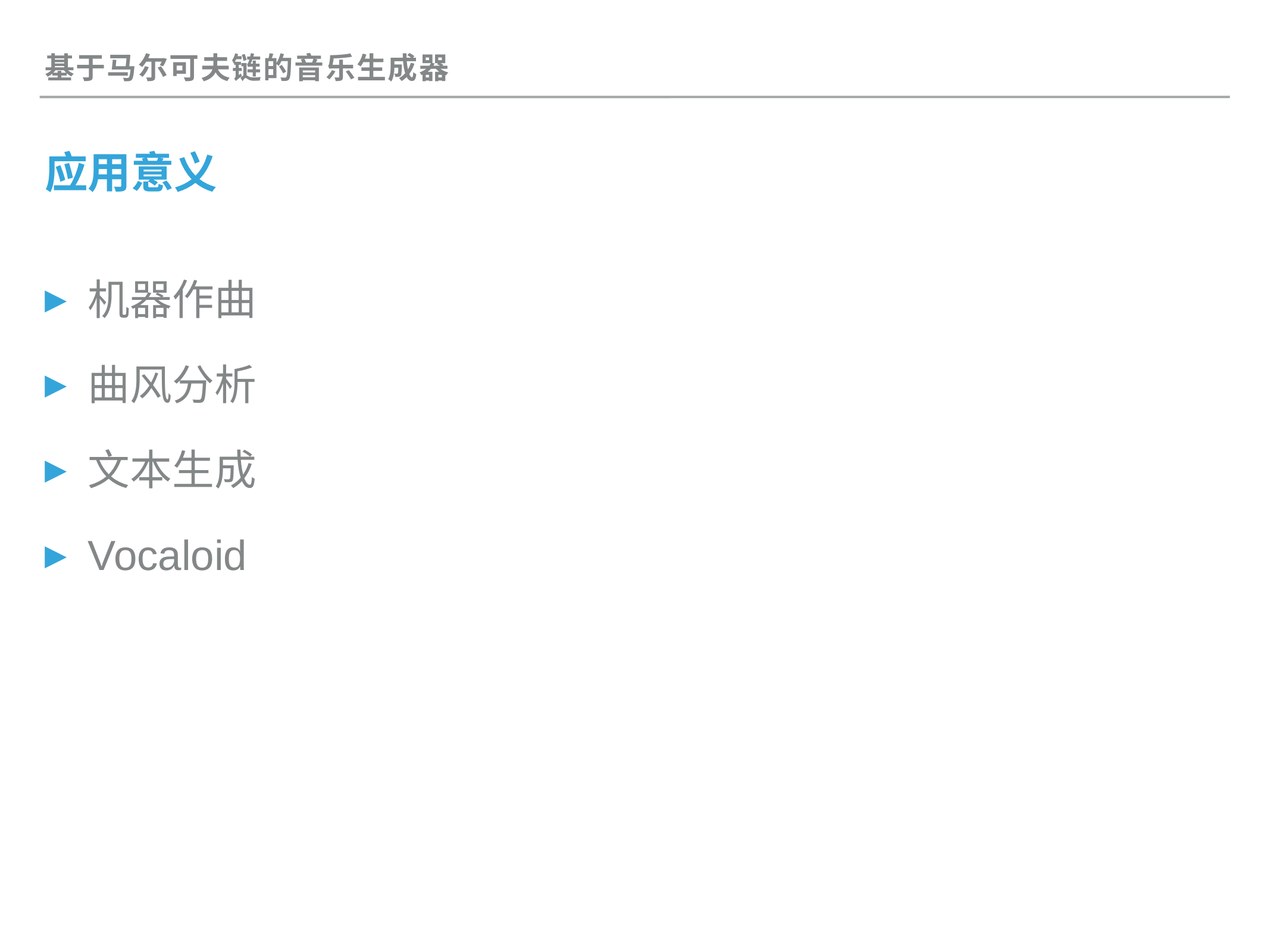

基于马尔可夫链的音乐生成器
# 应用意义
机器作曲
曲风分析
文本生成
Vocaloid